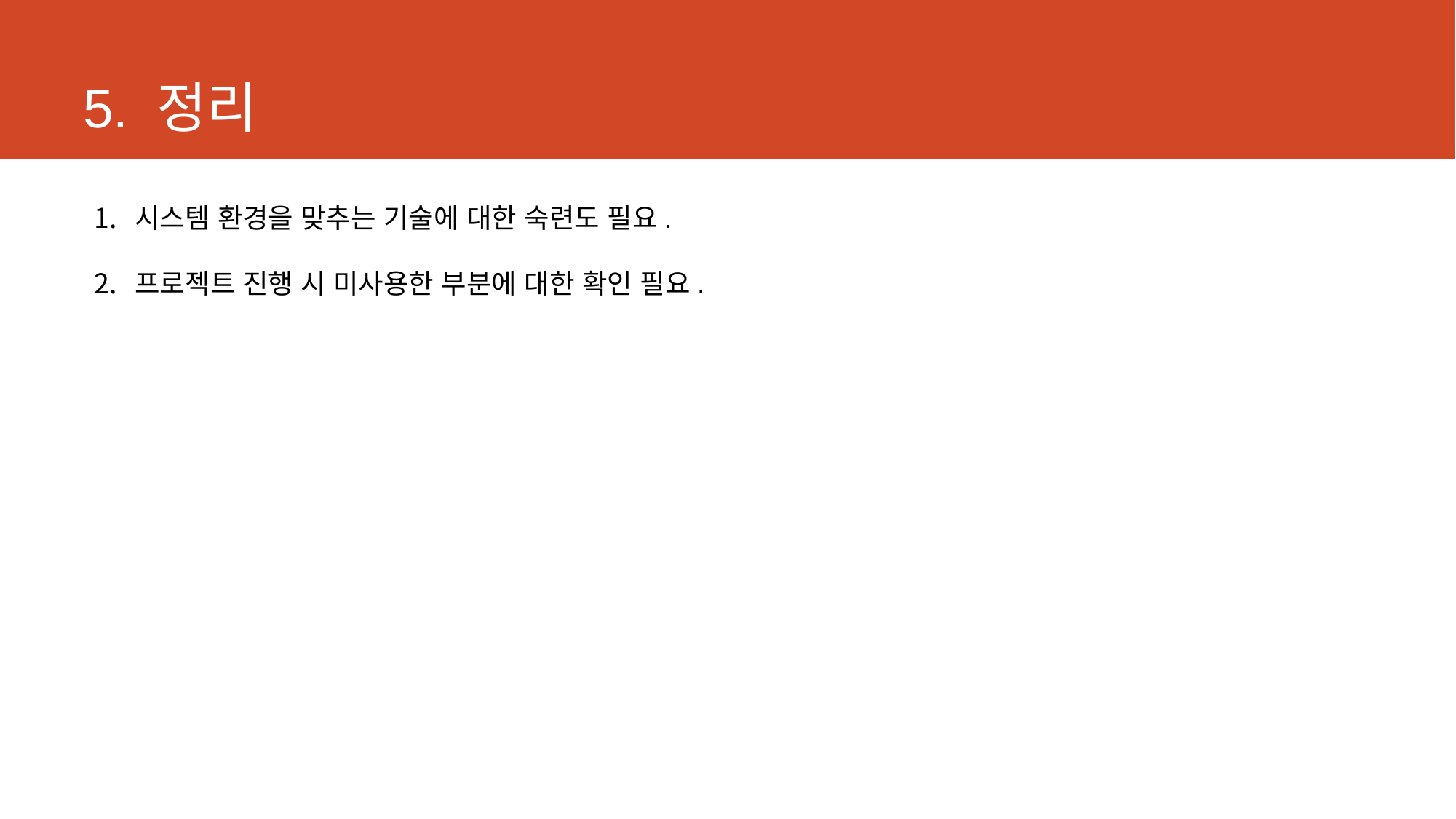

# 5. 정리
시스템 환경을 맞추는 기술에 대한 숙련도 필요.

프로젝트 진행 시 미사용한 부분에 대한 확인 필요.